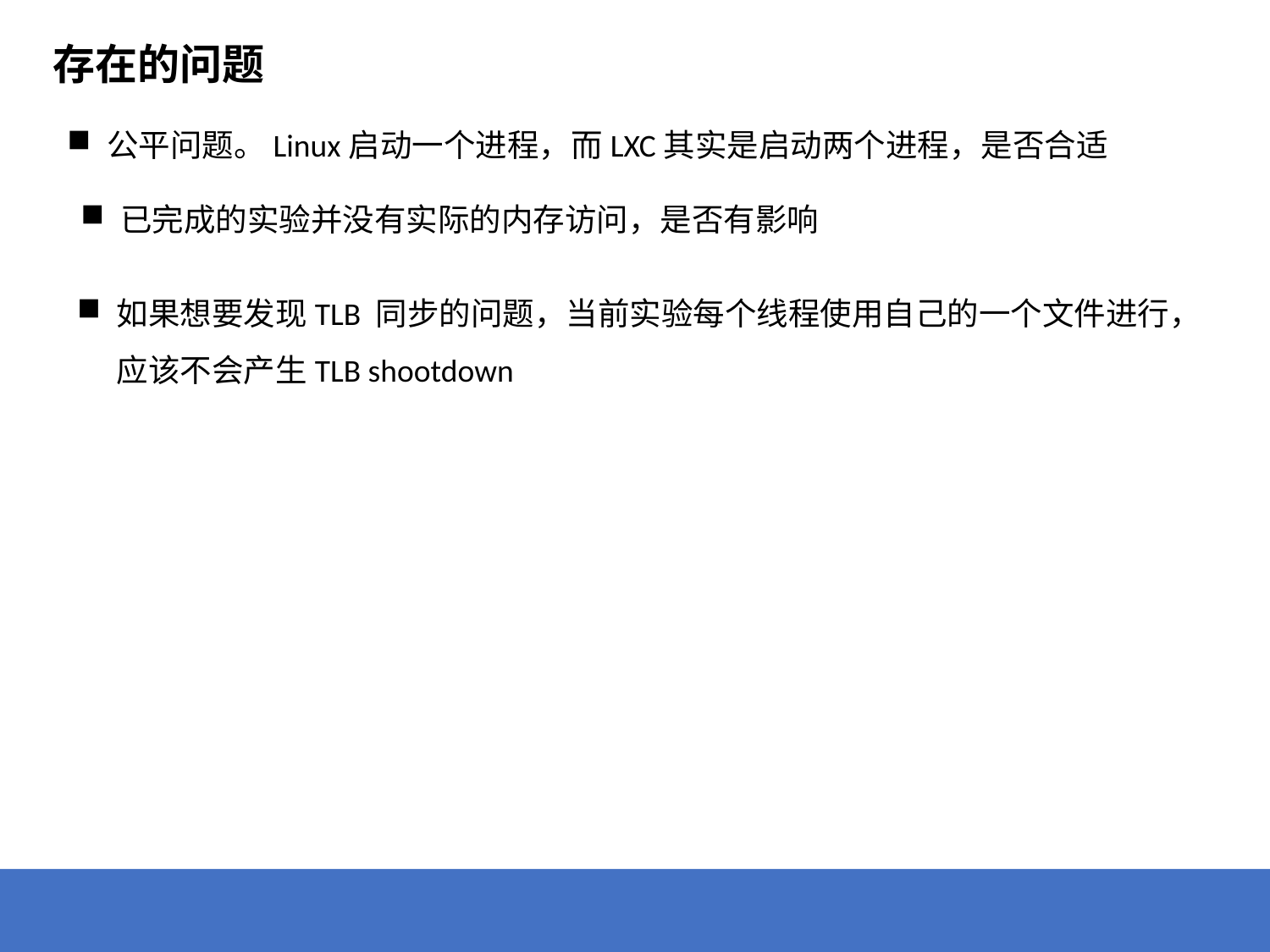

存在的问题
公平问题。Linux启动一个进程，而LXC其实是启动两个进程，是否合适
已完成的实验并没有实际的内存访问，是否有影响
如果想要发现TLB 同步的问题，当前实验每个线程使用自己的一个文件进行，应该不会产生TLB shootdown